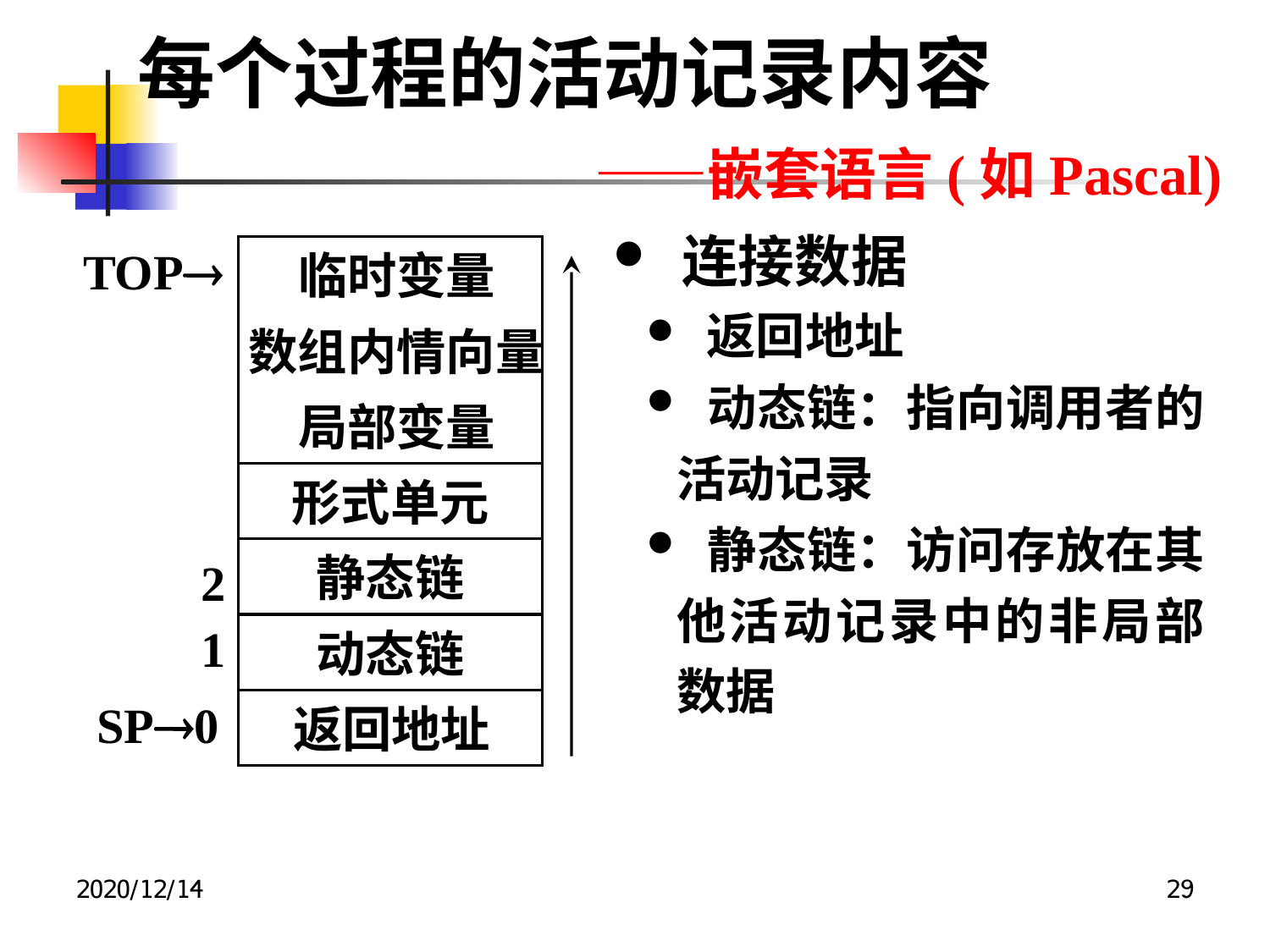

每个过程的活动记录内容
                          ——嵌套语言(如Pascal)
 连接数据
 返回地址
 动态链：指向调用者的活动记录
 静态链：访问存放在其他活动记录中的非局部数据
TOP→

临时变量

数组内情向量
局部变量
形式单元
静态链
2
1
动态链
SP→0
返回地址
2020/12/14
29